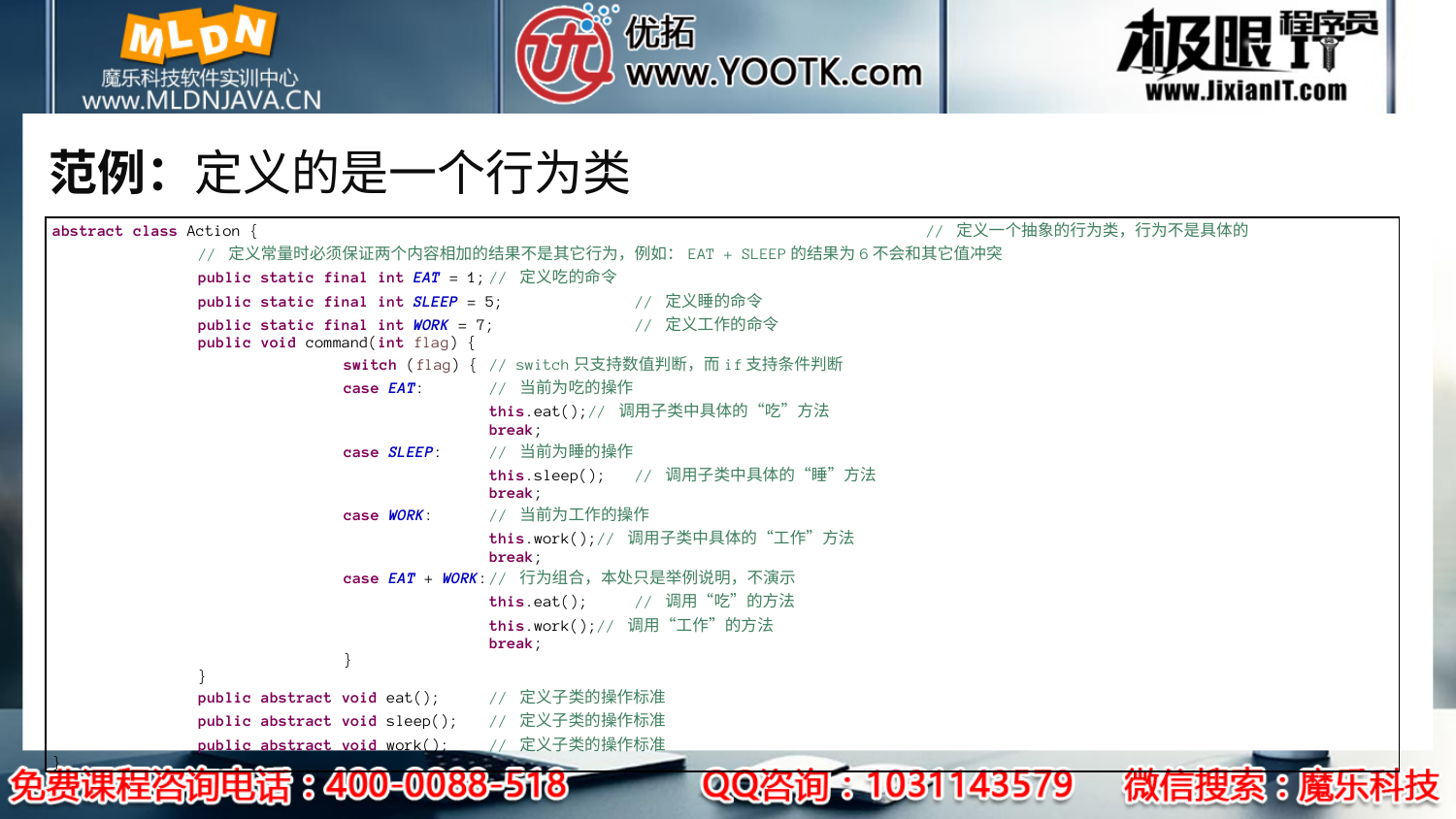

# 范例：定义的是一个行为类
| abstract class Action { // 定义一个抽象的行为类，行为不是具体的 // 定义常量时必须保证两个内容相加的结果不是其它行为，例如：EAT + SLEEP的结果为6不会和其它值冲突 public static final int EAT = 1; // 定义吃的命令 public static final int SLEEP = 5; // 定义睡的命令 public static final int WORK = 7; // 定义工作的命令 public void command(int flag) { switch (flag) { // switch只支持数值判断，而if支持条件判断 case EAT: // 当前为吃的操作 this.eat();// 调用子类中具体的“吃”方法 break; case SLEEP: // 当前为睡的操作 this.sleep(); // 调用子类中具体的“睡”方法 break; case WORK: // 当前为工作的操作 this.work();// 调用子类中具体的“工作”方法 break; case EAT + WORK: // 行为组合，本处只是举例说明，不演示 this.eat(); // 调用“吃”的方法 this.work();// 调用“工作”的方法 break; } } public abstract void eat(); // 定义子类的操作标准 public abstract void sleep(); // 定义子类的操作标准 public abstract void work(); // 定义子类的操作标准 } |
| --- |